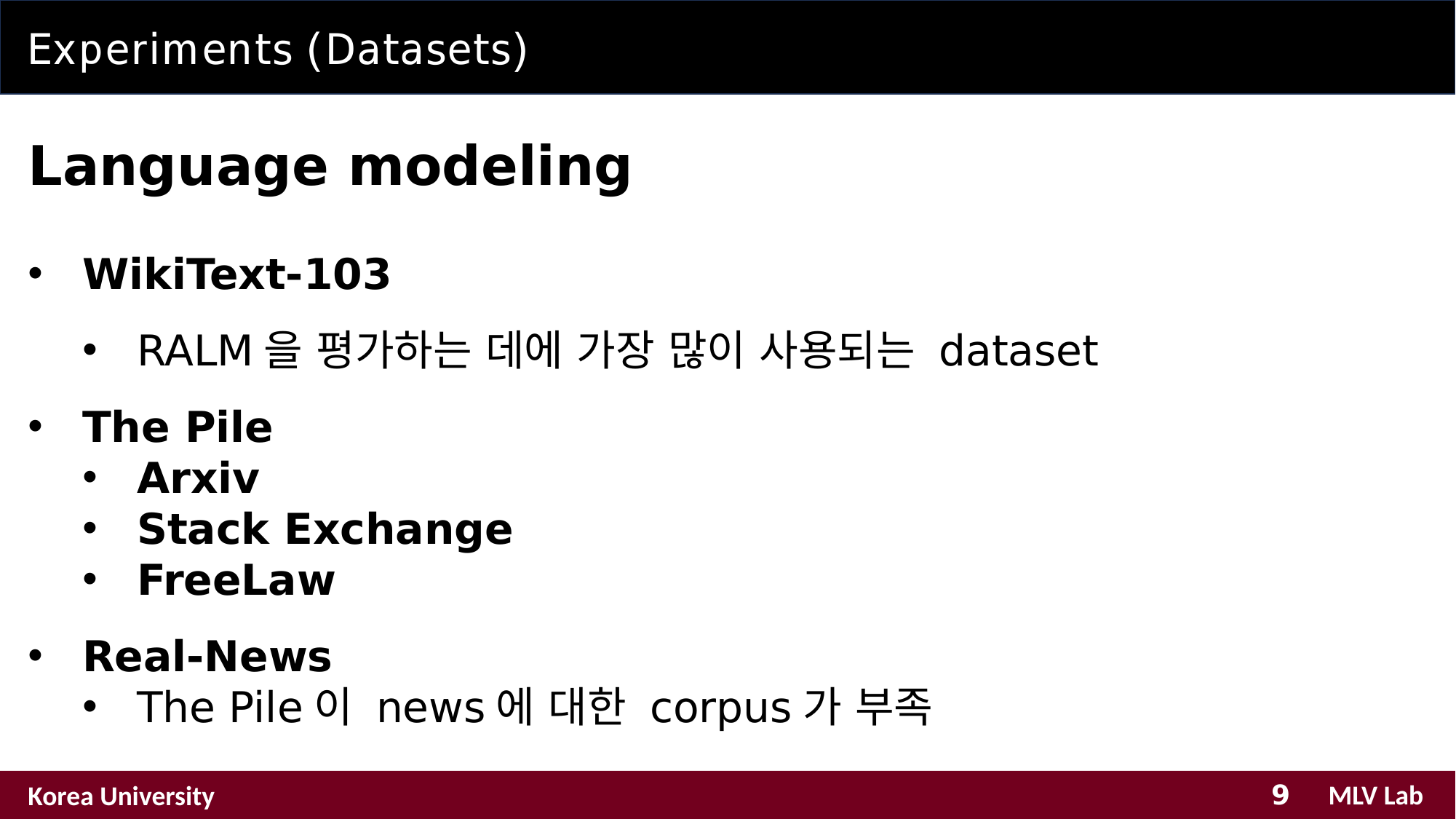

Experiments (Datasets)

Language modeling

WikiText-103
RALM을 평가하는 데에 가장 많이 사용되는 dataset
The Pile
Arxiv
Stack Exchange
FreeLaw
Real-News
The Pile이 news에 대한 corpus가 부족

9
MLV Lab
Korea University